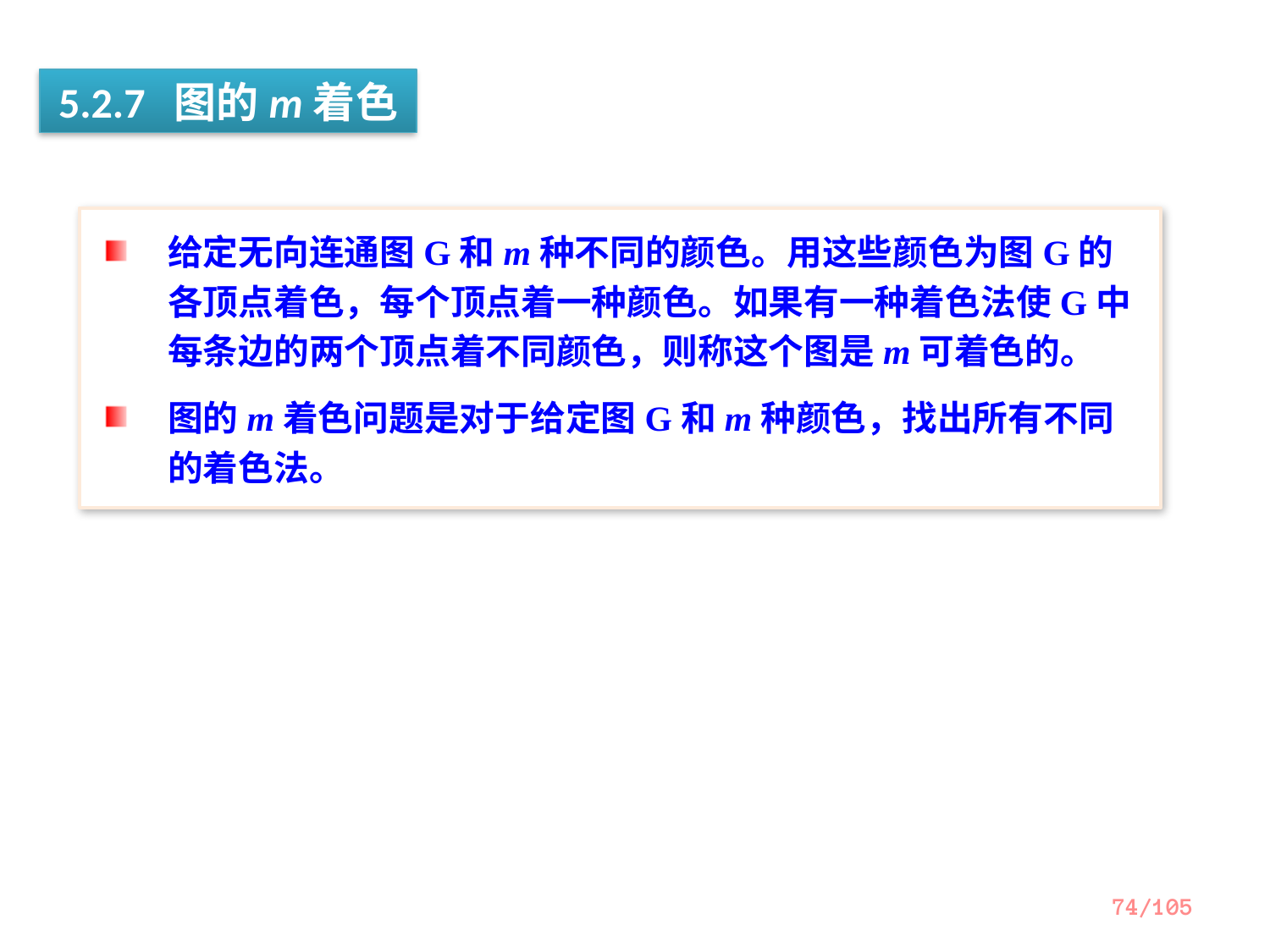

5.2.7  图的m着色
给定无向连通图G和m种不同的颜色。用这些颜色为图G的各顶点着色，每个顶点着一种颜色。如果有一种着色法使G中每条边的两个顶点着不同颜色，则称这个图是m可着色的。
图的m着色问题是对于给定图G和m种颜色，找出所有不同的着色法。
74/105